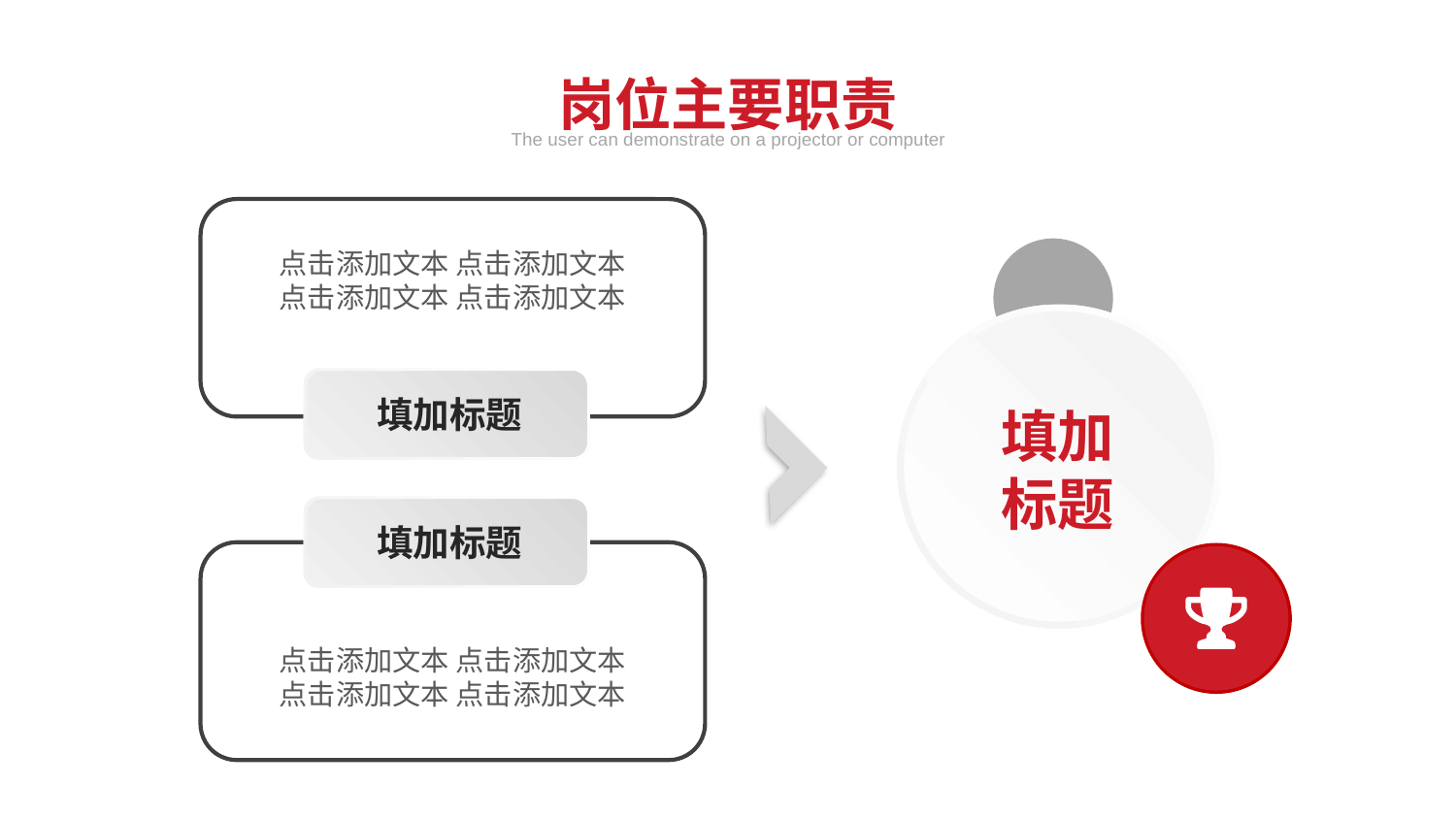

岗位主要职责
The user can demonstrate on a projector or computer

点击添加文本 点击添加文本
点击添加文本 点击添加文本

填加标题
填加
标题

填加标题

点击添加文本 点击添加文本
点击添加文本 点击添加文本